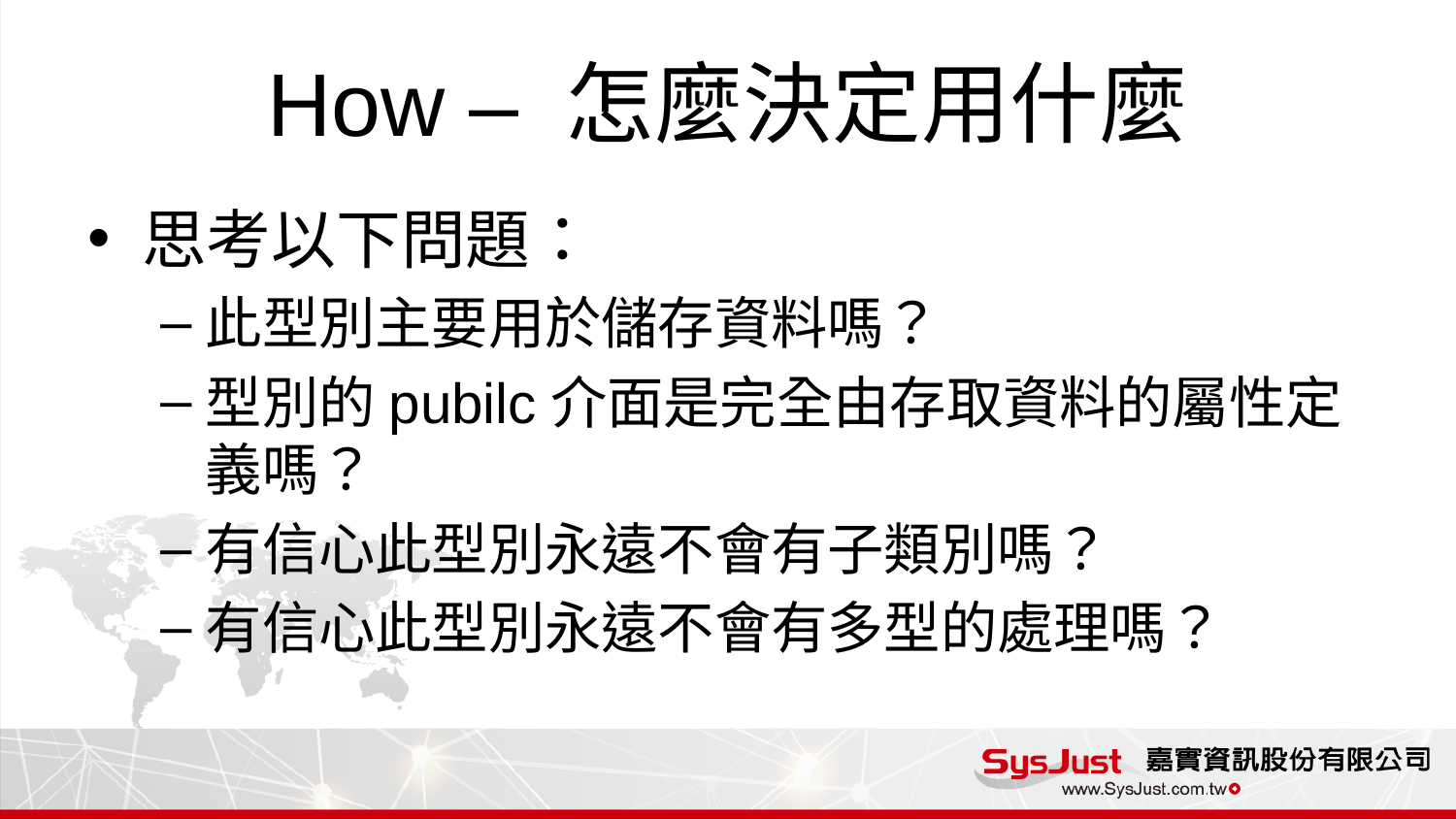

# How – 怎麼決定用什麼
思考以下問題：
此型別主要用於儲存資料嗎？
型別的pubilc介面是完全由存取資料的屬性定義嗎？
有信心此型別永遠不會有子類別嗎？
有信心此型別永遠不會有多型的處理嗎？